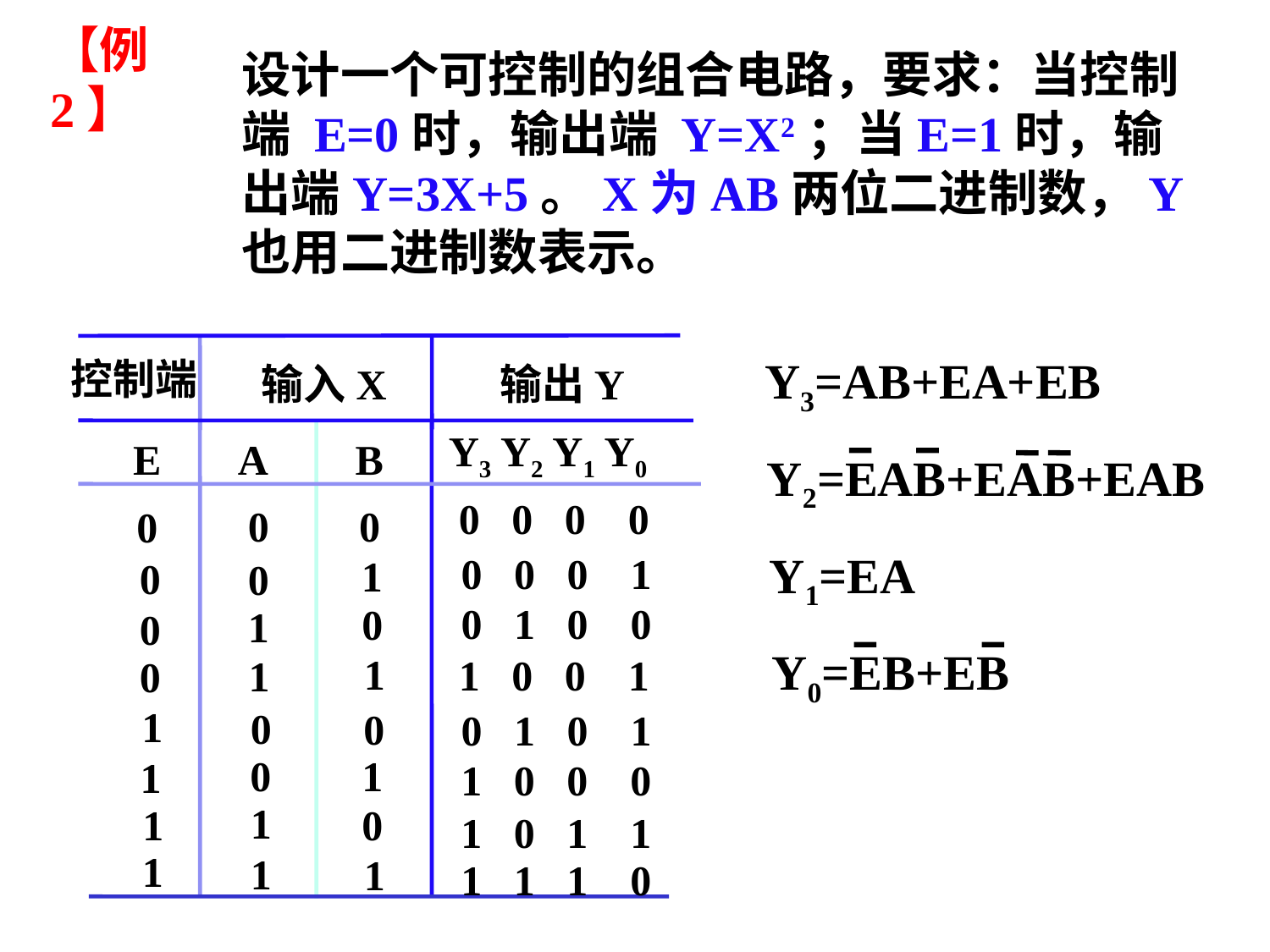

设计一个可控制的组合电路，要求：当控制端 E=0时，输出端 Y=X2；当E=1时，输出端Y=3X+5。X为AB两位二进制数，Y也用二进制数表示。
# 【例2】

控制端
输出Y
输入X

E
A
B

0
0
1
0
0
0
0
1
1
0
1
0
1
0
0

0
1
1
1
1
0
1
1
1

Y3=AB+EA+EB
Y2=EAB+EAB+EAB

Y1=EA
Y0=EB+EB

Y3 Y2 Y1 Y0
0   0   0    0
0   0   0    1
0   1   0    0
1   0   0    1
0   1   0    1
1   0   0    0
1   0   1    1
1   1   1    0